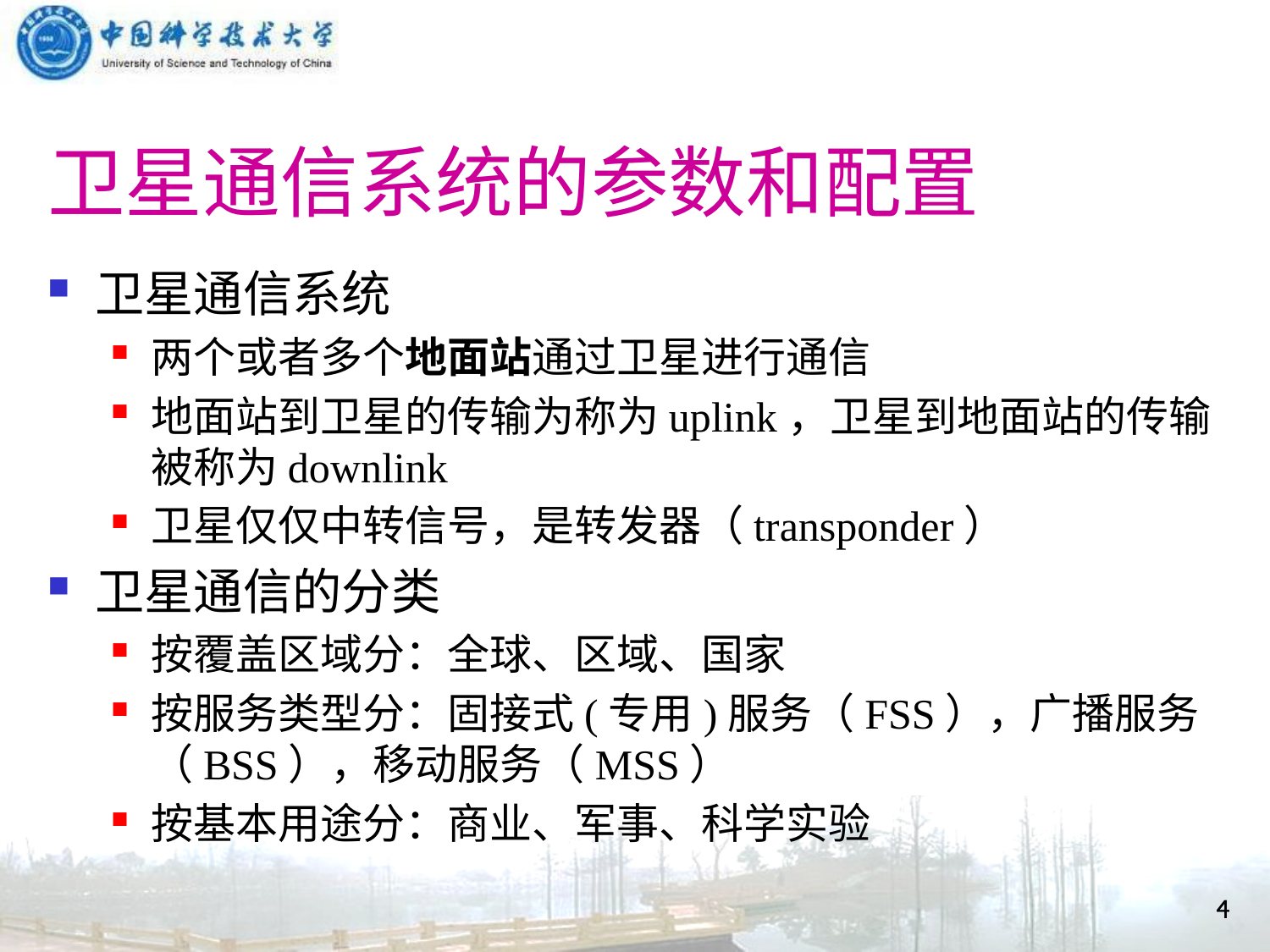

# 卫星通信系统的参数和配置
卫星通信系统
两个或者多个地面站通过卫星进行通信
地面站到卫星的传输为称为uplink，卫星到地面站的传输被称为downlink
卫星仅仅中转信号，是转发器（transponder）
卫星通信的分类
按覆盖区域分：全球、区域、国家
按服务类型分：固接式(专用)服务（FSS），广播服务（BSS），移动服务（MSS）
按基本用途分：商业、军事、科学实验
4